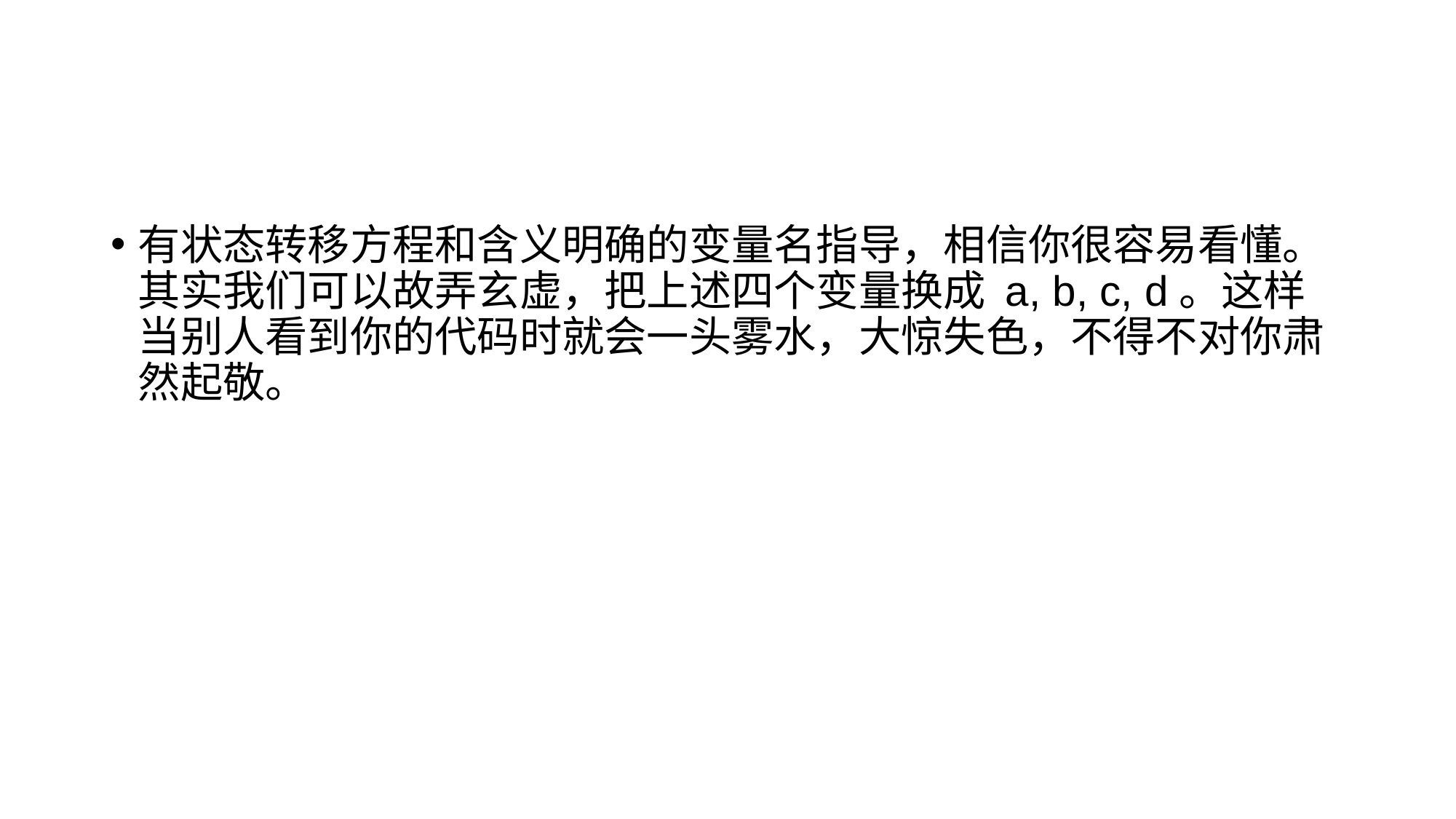

#
有状态转移方程和含义明确的变量名指导，相信你很容易看懂。其实我们可以故弄玄虚，把上述四个变量换成 a, b, c, d。这样当别人看到你的代码时就会一头雾水，大惊失色，不得不对你肃然起敬。